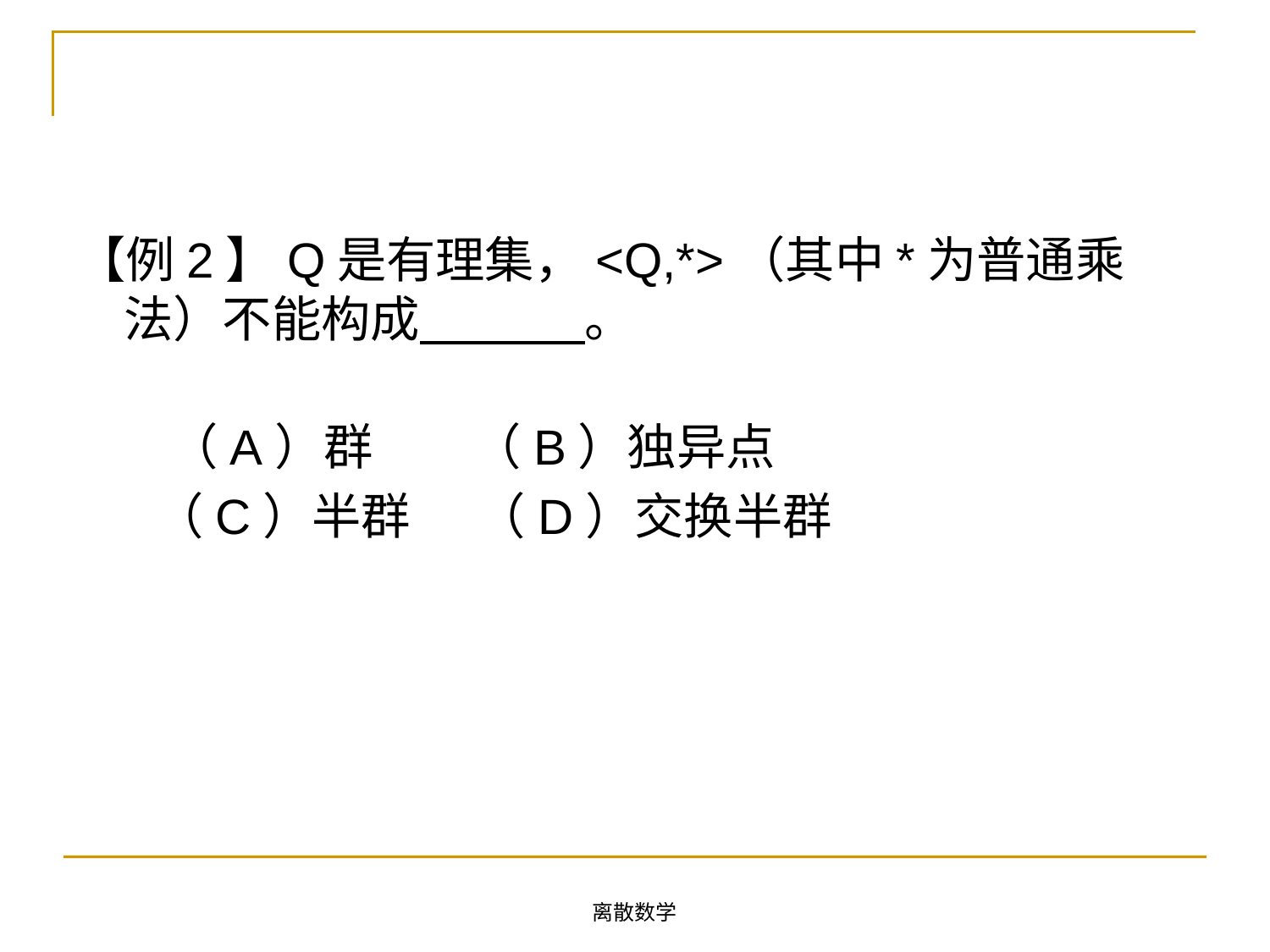

#
【例2】Q是有理集，<Q,*>（其中*为普通乘法）不能构成               。
   （A）群         （B）独异点
      （C）半群      （D）交换半群

59
离散数学